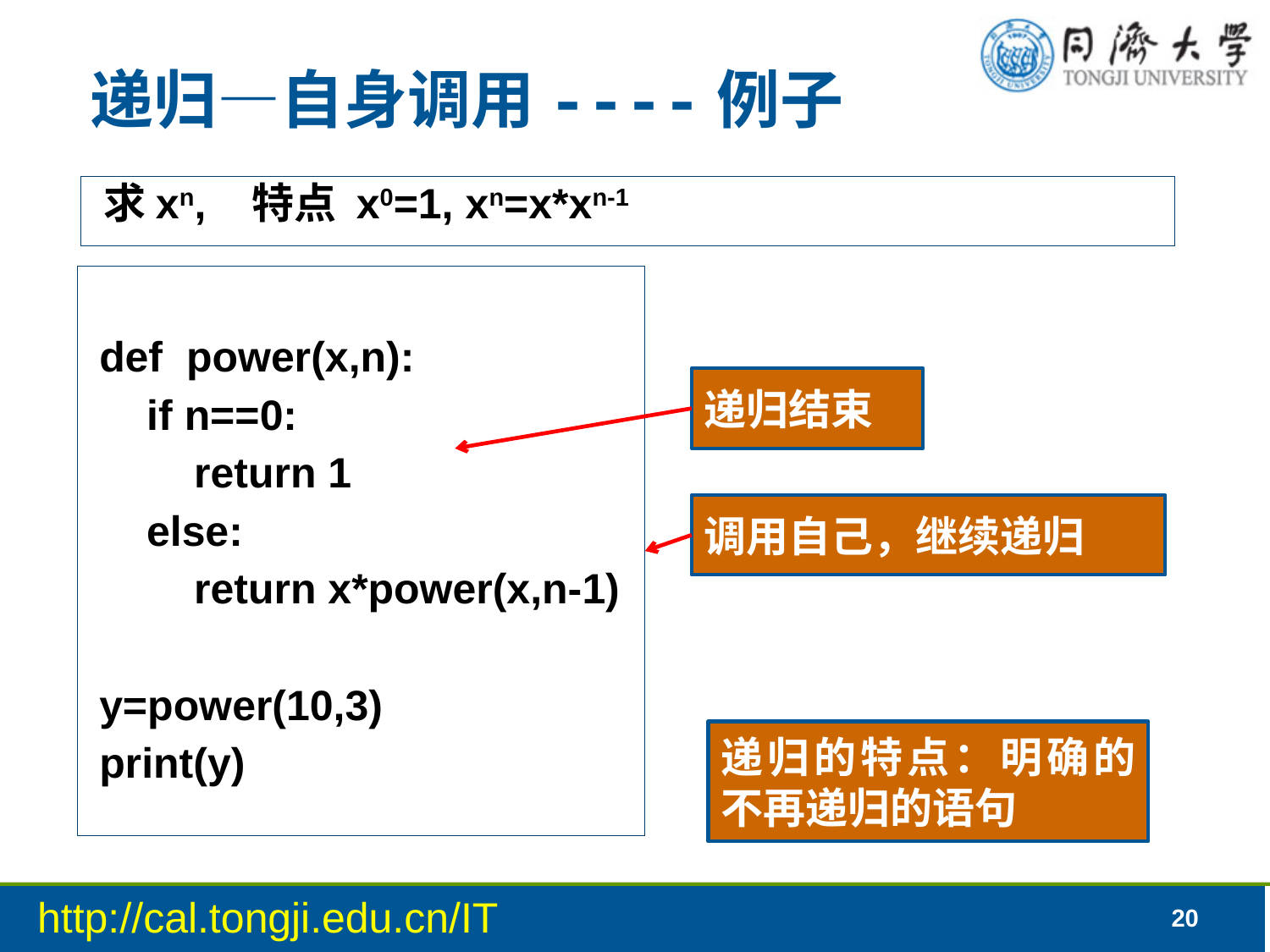

递归—自身调用----例子
求xn,   特点 x0=1, xn=x*xn-1

def  power(x,n):
    if n==0:
        return 1
    else:
        return x*power(x,n-1)

y=power(10,3)
print(y)
递归结束
调用自己，继续递归
递归的特点：明确的不再递归的语句